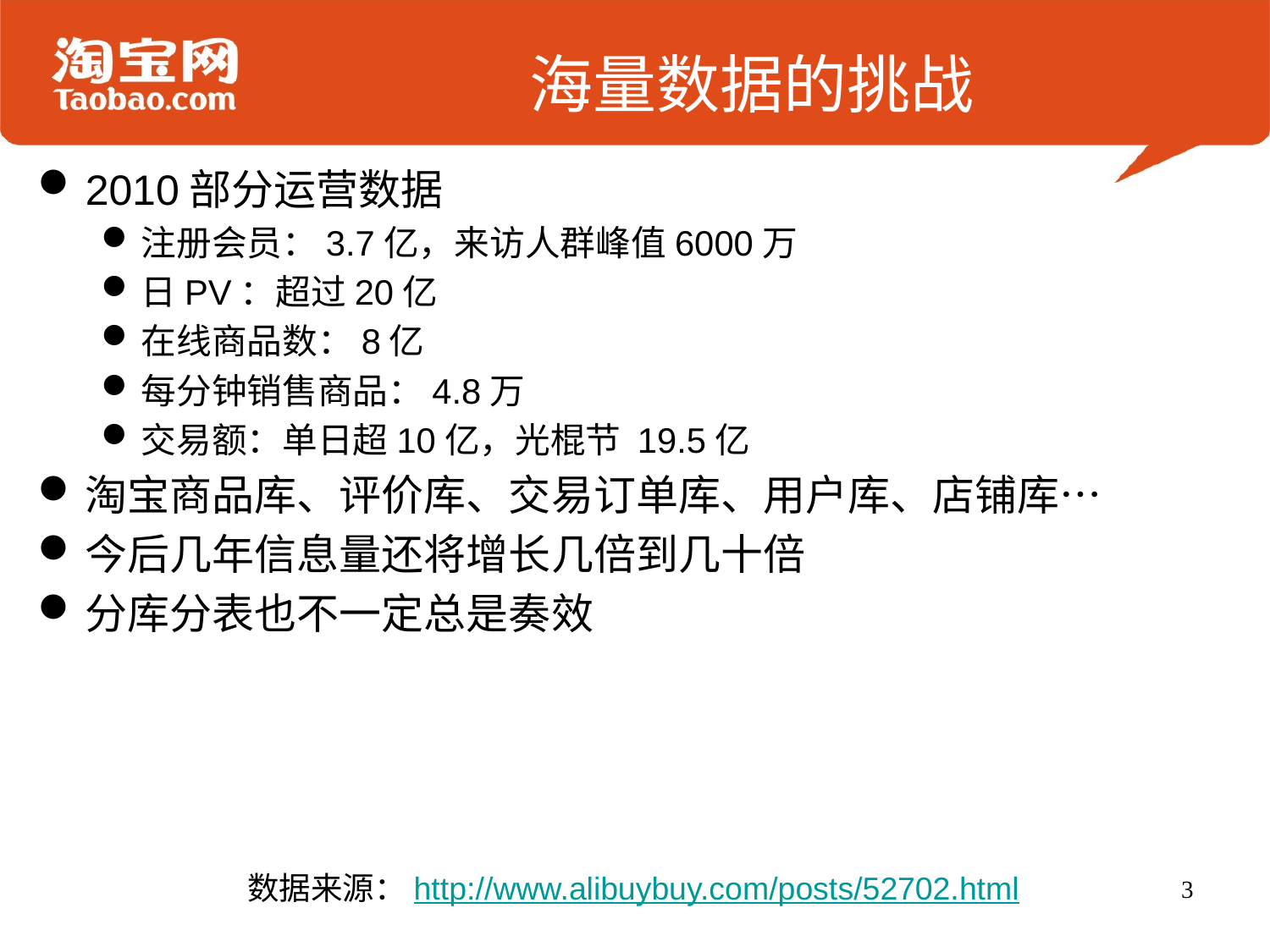

# 海量数据的挑战
2010部分运营数据
注册会员：3.7亿，来访人群峰值6000万
日PV：超过20亿
在线商品数：8亿
每分钟销售商品：4.8万
交易额：单日超10亿，光棍节 19.5亿
淘宝商品库、评价库、交易订单库、用户库、店铺库…
今后几年信息量还将增长几倍到几十倍
分库分表也不一定总是奏效
数据来源：http://www.alibuybuy.com/posts/52702.html

3